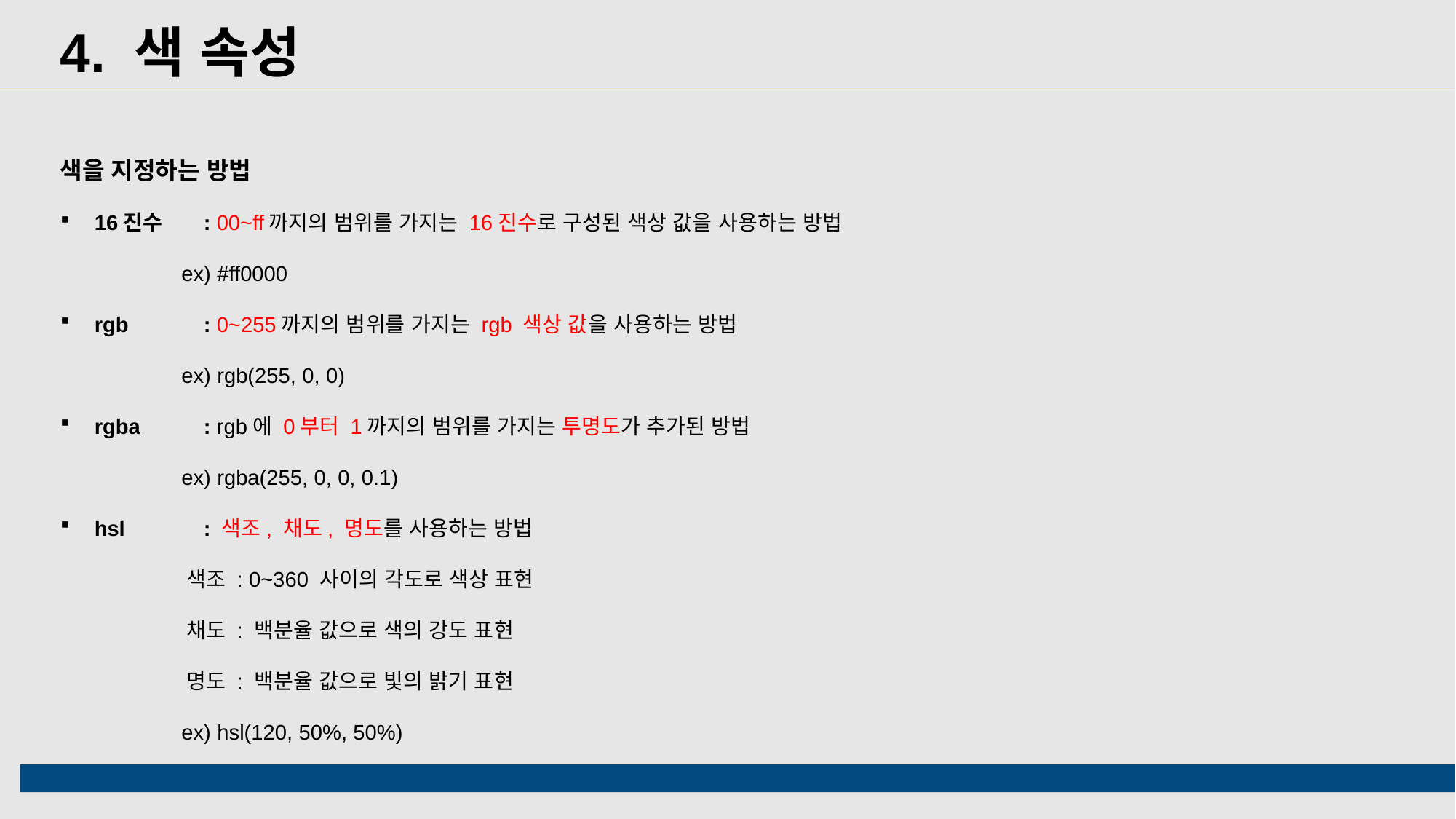

4. 색 속성
색을 지정하는 방법
16진수 	: 00~ff까지의 범위를 가지는 16진수로 구성된 색상 값을 사용하는 방법
  ex) #ff0000
rgb	: 0~255까지의 범위를 가지는 rgb 색상 값을 사용하는 방법
  ex) rgb(255, 0, 0)
rgba	: rgb에 0부터 1까지의 범위를 가지는 투명도가 추가된 방법
  ex) rgba(255, 0, 0, 0.1)
hsl	: 색조, 채도, 명도를 사용하는 방법
  색조 : 0~360 사이의 각도로 색상 표현
  채도 : 백분율 값으로 색의 강도 표현
  명도 : 백분율 값으로 빛의 밝기 표현
  ex) hsl(120, 50%, 50%)